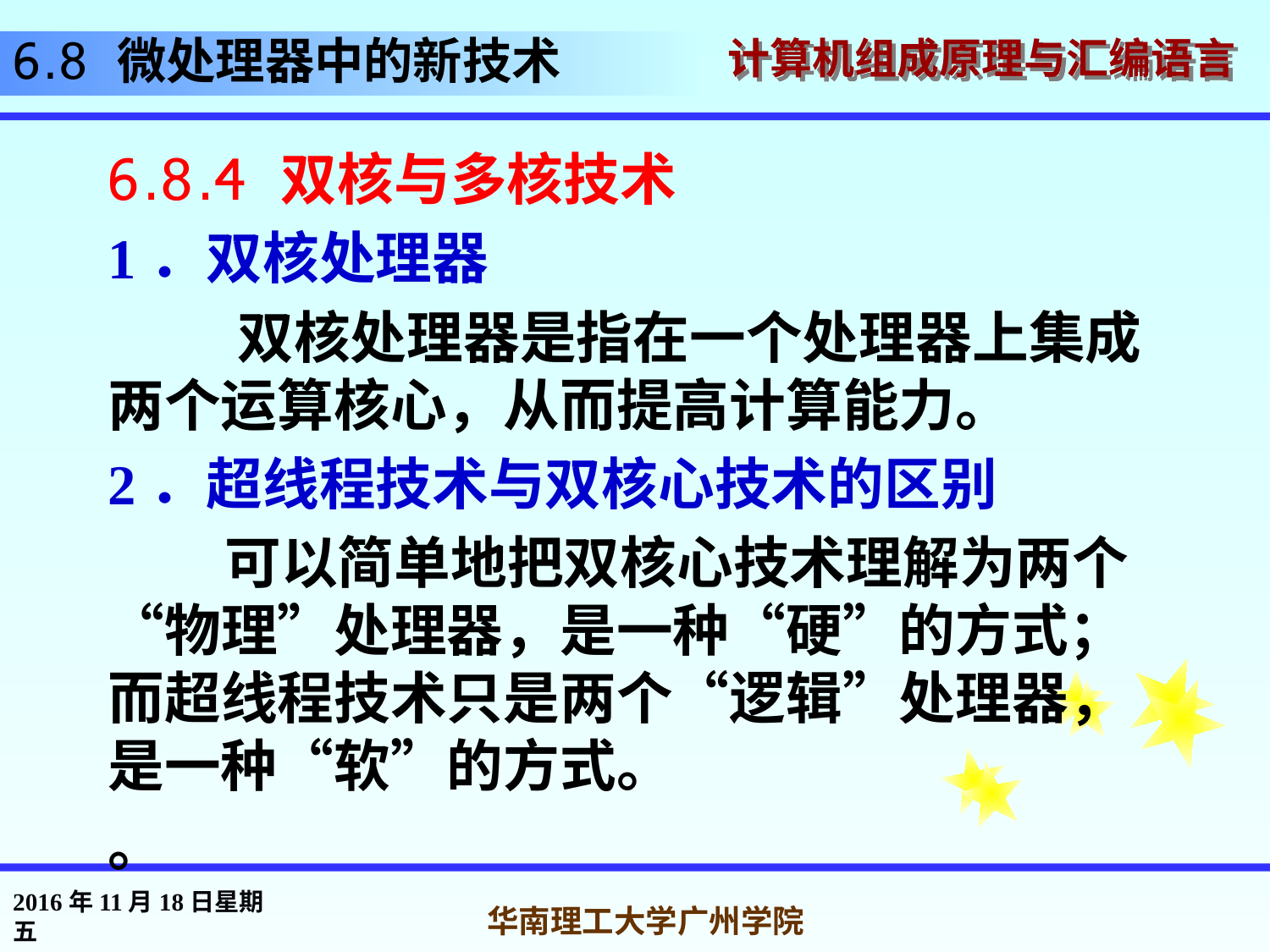

# 6.8 微处理器中的新技术
6.8.4 双核与多核技术
1．双核处理器
         双核处理器是指在一个处理器上集成两个运算核心，从而提高计算能力。
2．超线程技术与双核心技术的区别
        可以简单地把双核心技术理解为两个“物理”处理器，是一种“硬”的方式；而超线程技术只是两个“逻辑”处理器，是一种“软”的方式。
。
2016年11月18日星期五
华南理工大学广州学院